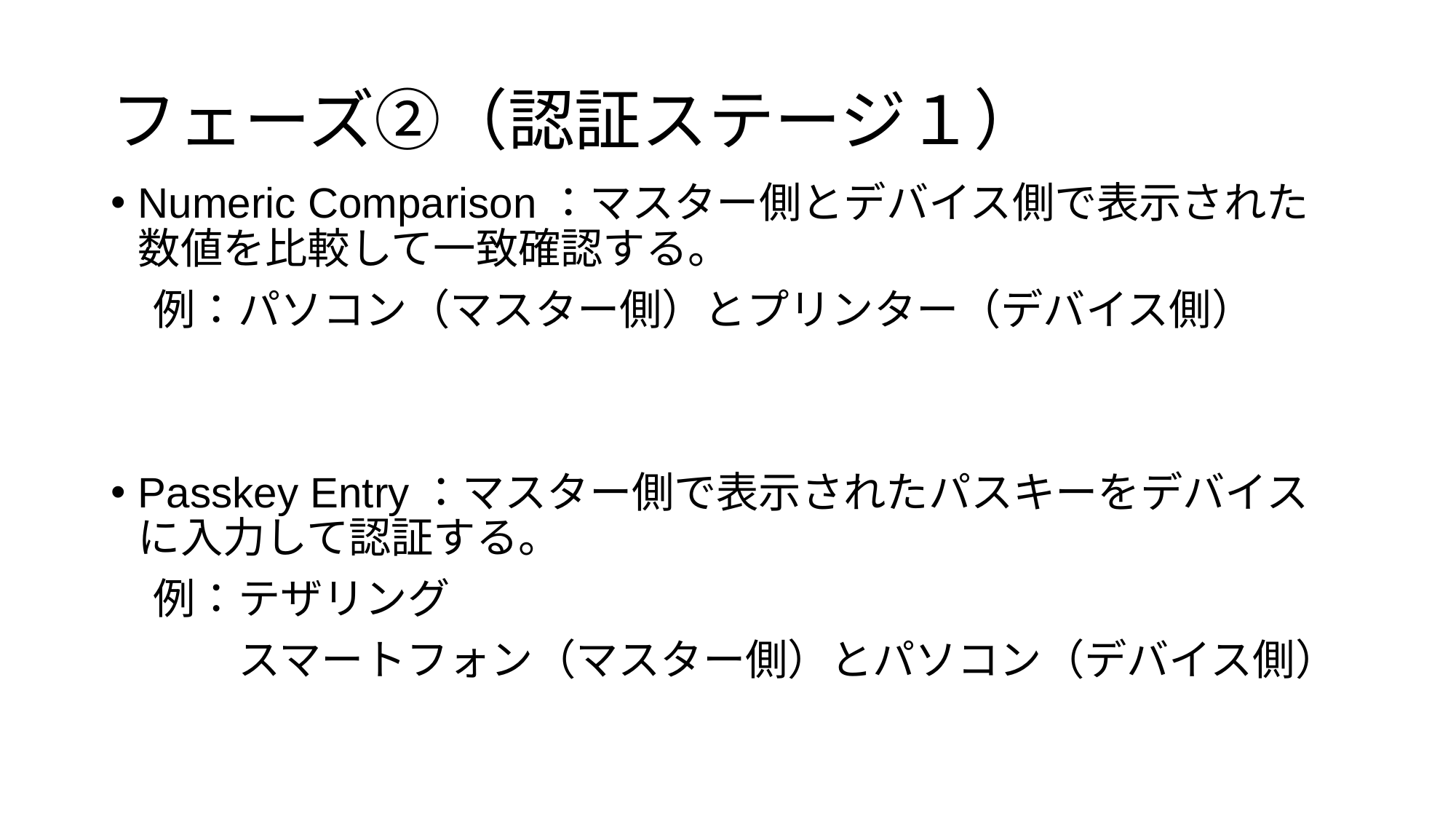

# フェーズ②（認証ステージ１）
Numeric Comparison：マスター側とデバイス側で表示された数値を比較して一致確認する。
　例：パソコン（マスター側）とプリンター（デバイス側）

Passkey Entry：マスター側で表示されたパスキーをデバイスに入力して認証する。
　例：テザリング
　　　スマートフォン（マスター側）とパソコン（デバイス側）